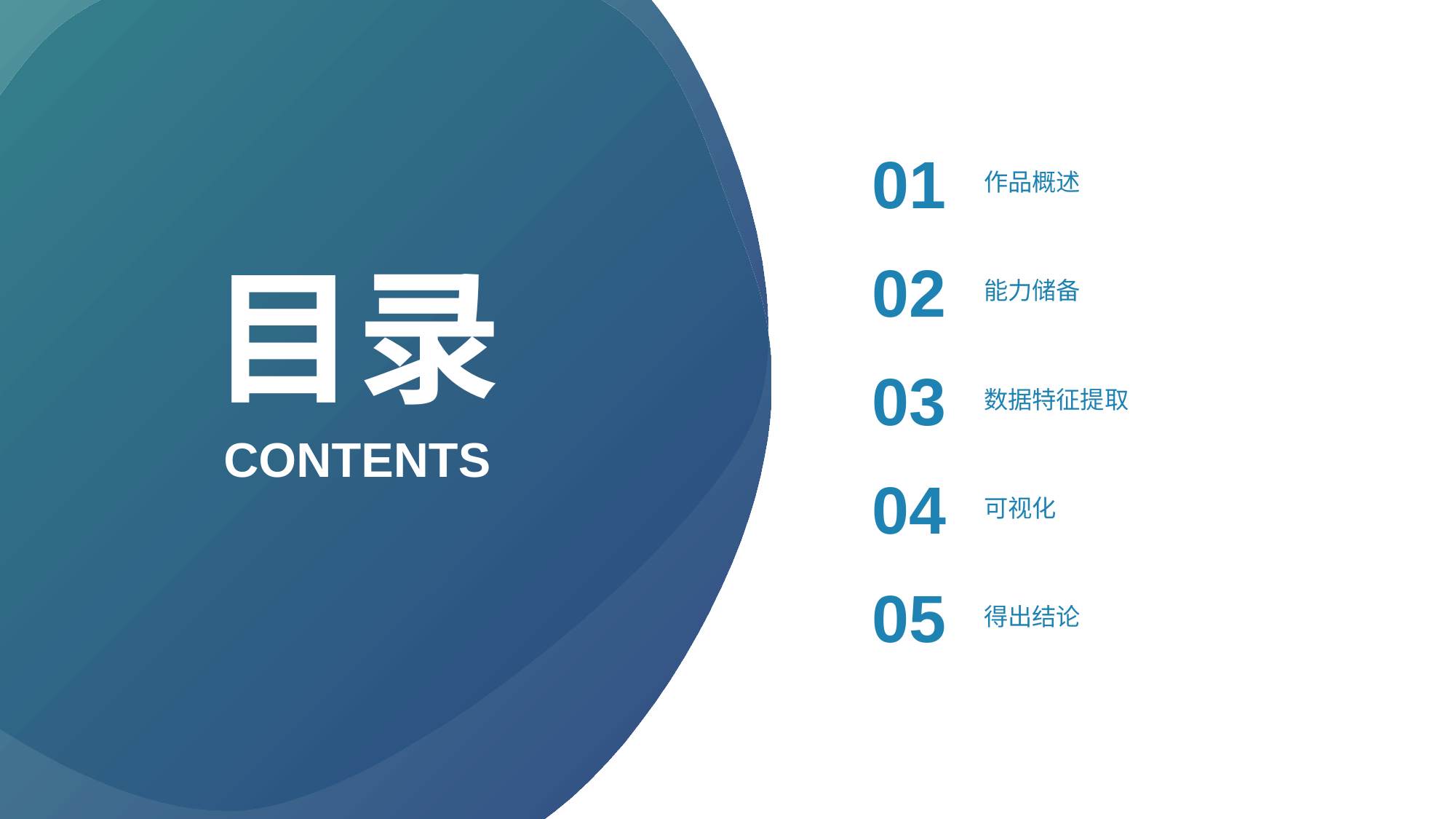

01
作品概述
目录
02
能力储备
03
数据特征提取
CONTENTS
04
可视化
05
得出结论